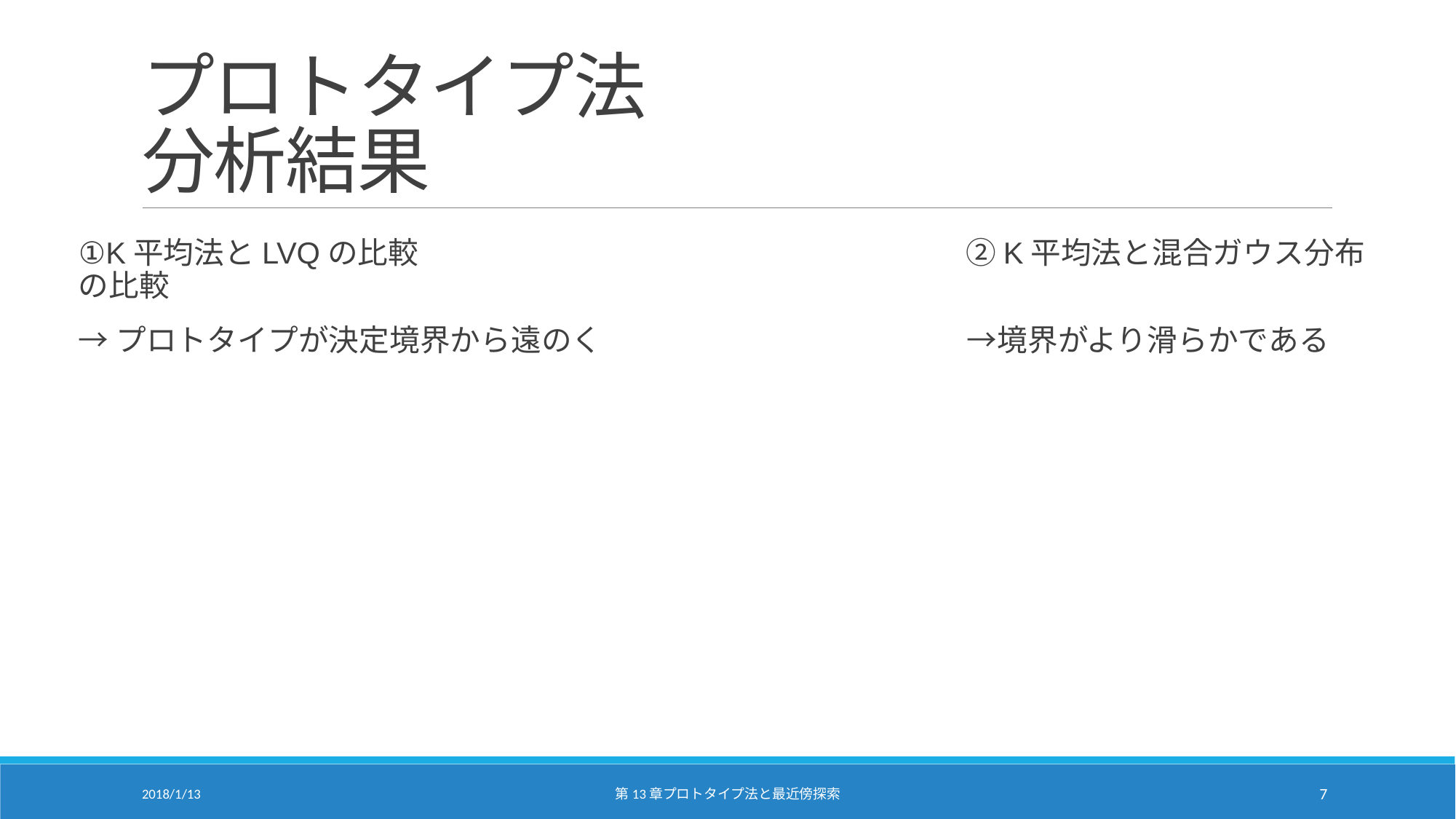

# プロトタイプ法 分析結果
①K平均法とLVQの比較　　　　　　　　　　　　　　　　　　②K平均法と混合ガウス分布の比較
→プロトタイプが決定境界から遠のく　　　　　　　　　　　　→境界がより滑らかである

2018/1/13
第13章プロトタイプ法と最近傍探索
7